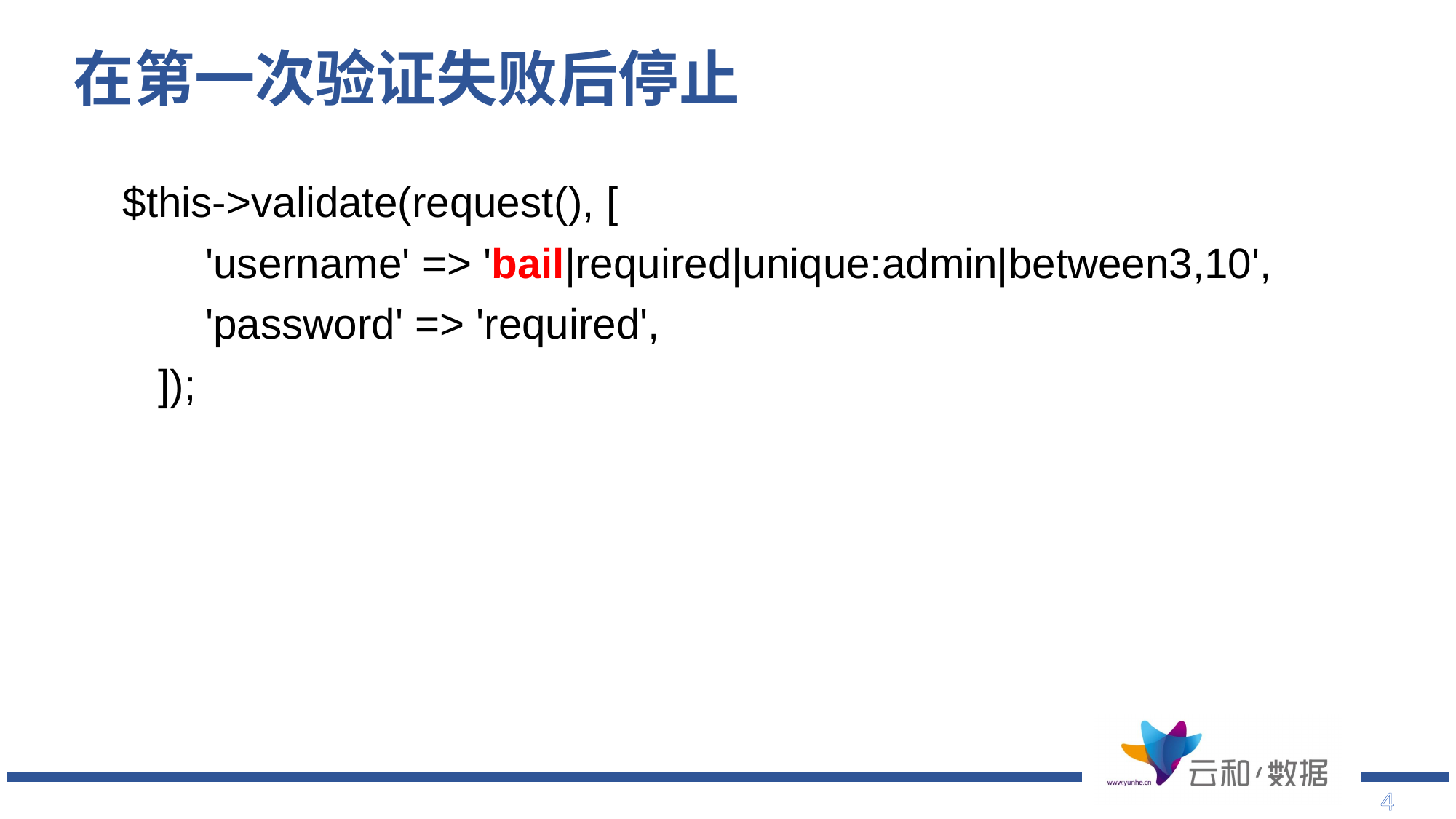

# 在第一次验证失败后停止
 $this->validate(request(), [
        'username' => 'bail|required|unique:admin|between3,10',
        'password' => 'required',
    ]);